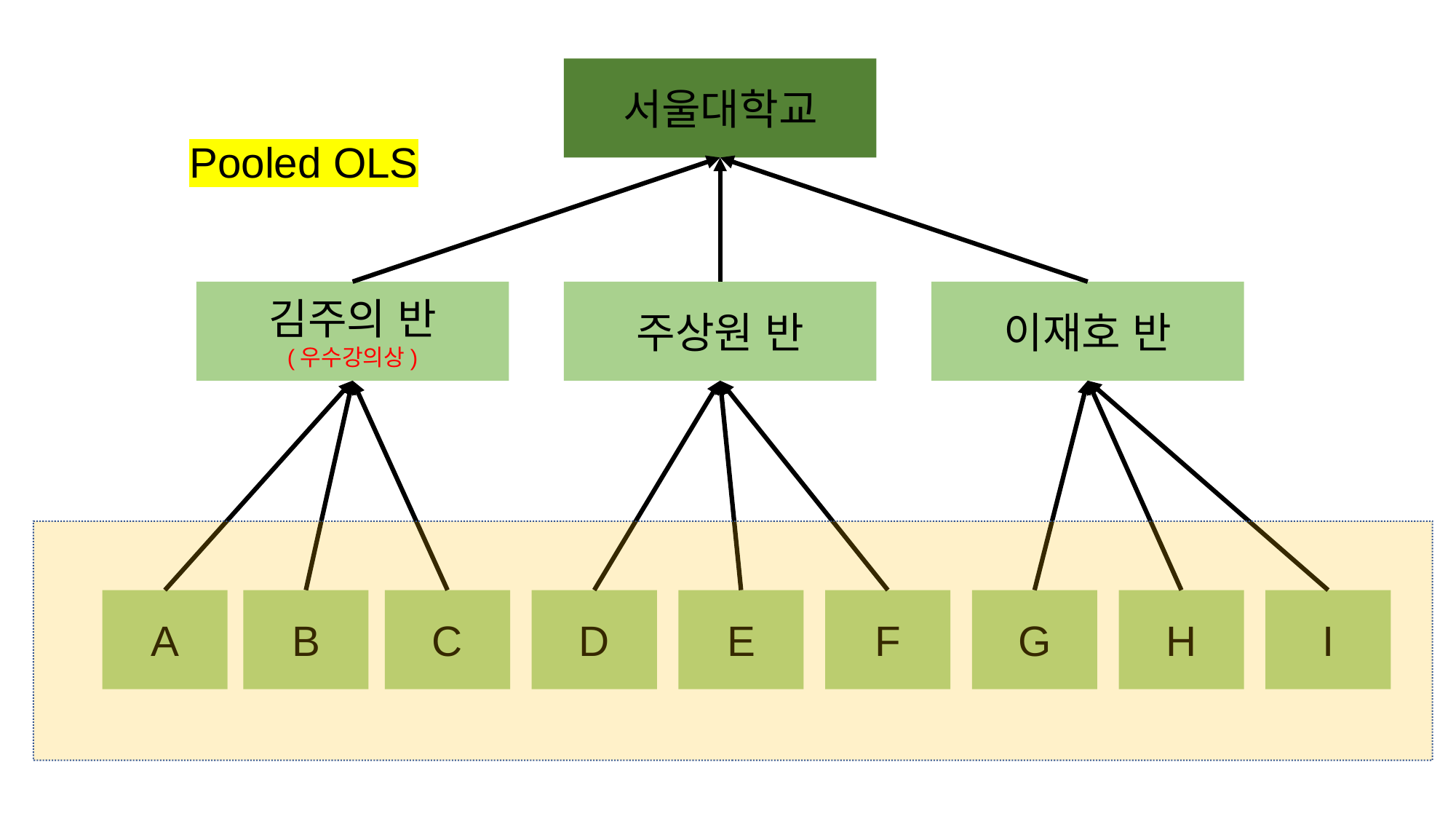

서울대학교
Pooled OLS
김주의 반
(우수강의상)
주상원 반
이재호 반

A
B
C
D
E
F
G
H
I